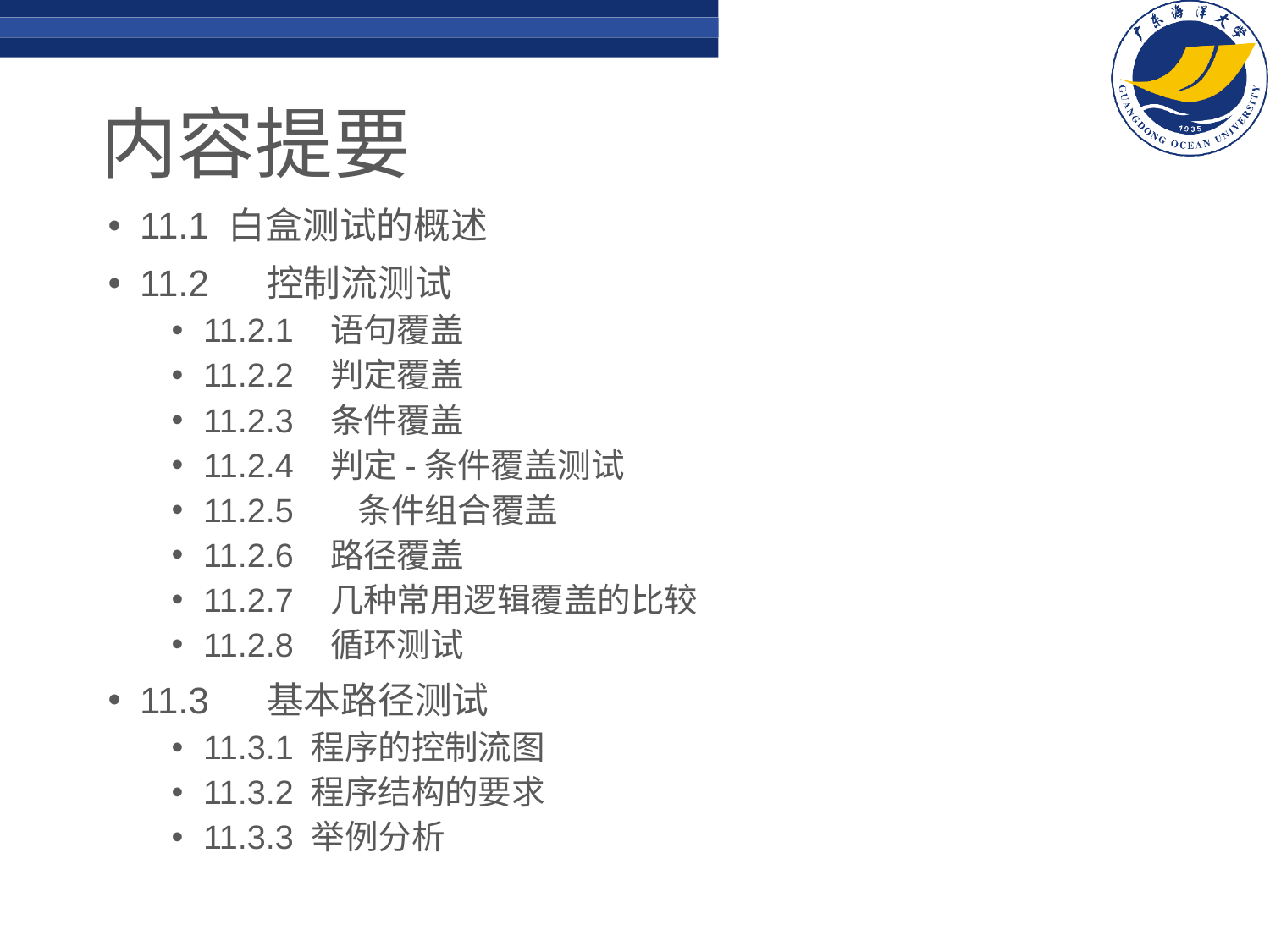

# 内容提要
11.1 白盒测试的概述
11.2	控制流测试
11.2.1	语句覆盖
11.2.2	判定覆盖
11.2.3	条件覆盖
11.2.4	判定-条件覆盖测试
11.2.5      条件组合覆盖
11.2.6	路径覆盖
11.2.7	几种常用逻辑覆盖的比较
11.2.8	循环测试
11.3	基本路径测试
11.3.1 程序的控制流图
11.3.2 程序结构的要求
11.3.3 举例分析
2